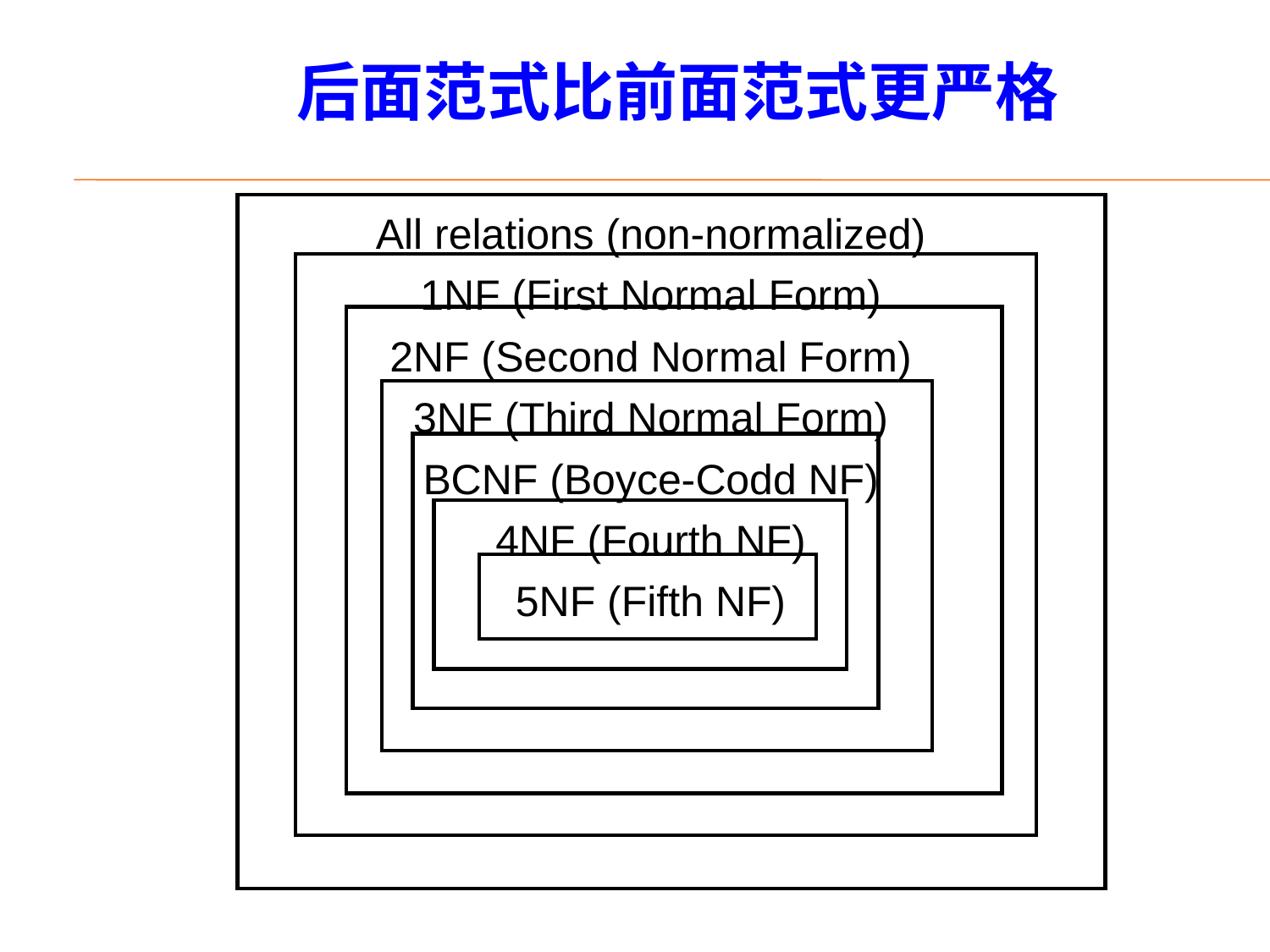

# 后面范式比前面范式更严格
All relations (non-normalized)
1NF (First Normal Form)
2NF (Second Normal Form)
3NF (Third Normal Form)
BCNF (Boyce-Codd NF)
4NF (Fourth NF)
5NF (Fifth NF)